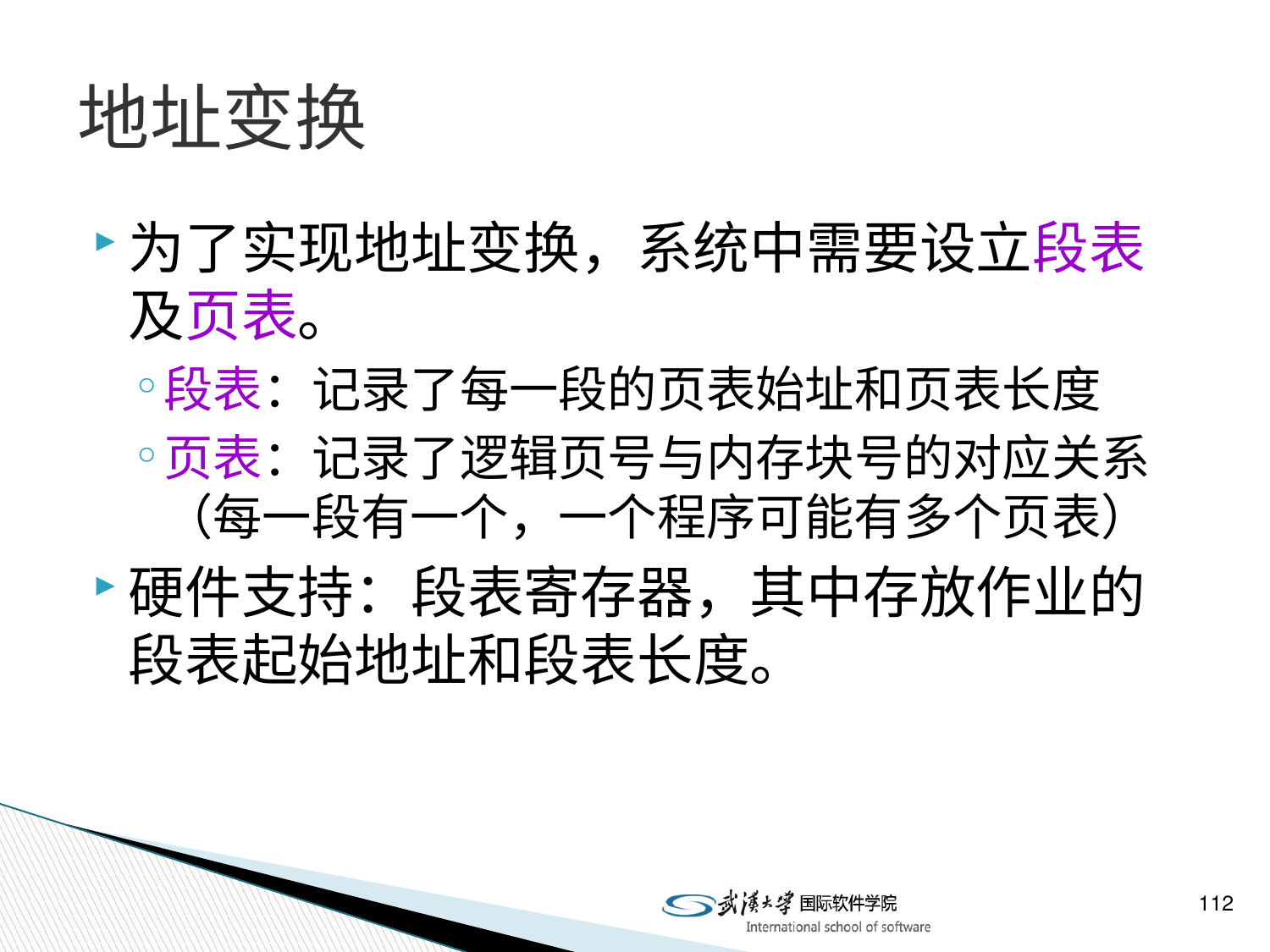

# 地址变换
为了实现地址变换，系统中需要设立段表及页表。
段表：记录了每一段的页表始址和页表长度
页表：记录了逻辑页号与内存块号的对应关系（每一段有一个，一个程序可能有多个页表）
硬件支持：段表寄存器，其中存放作业的段表起始地址和段表长度。